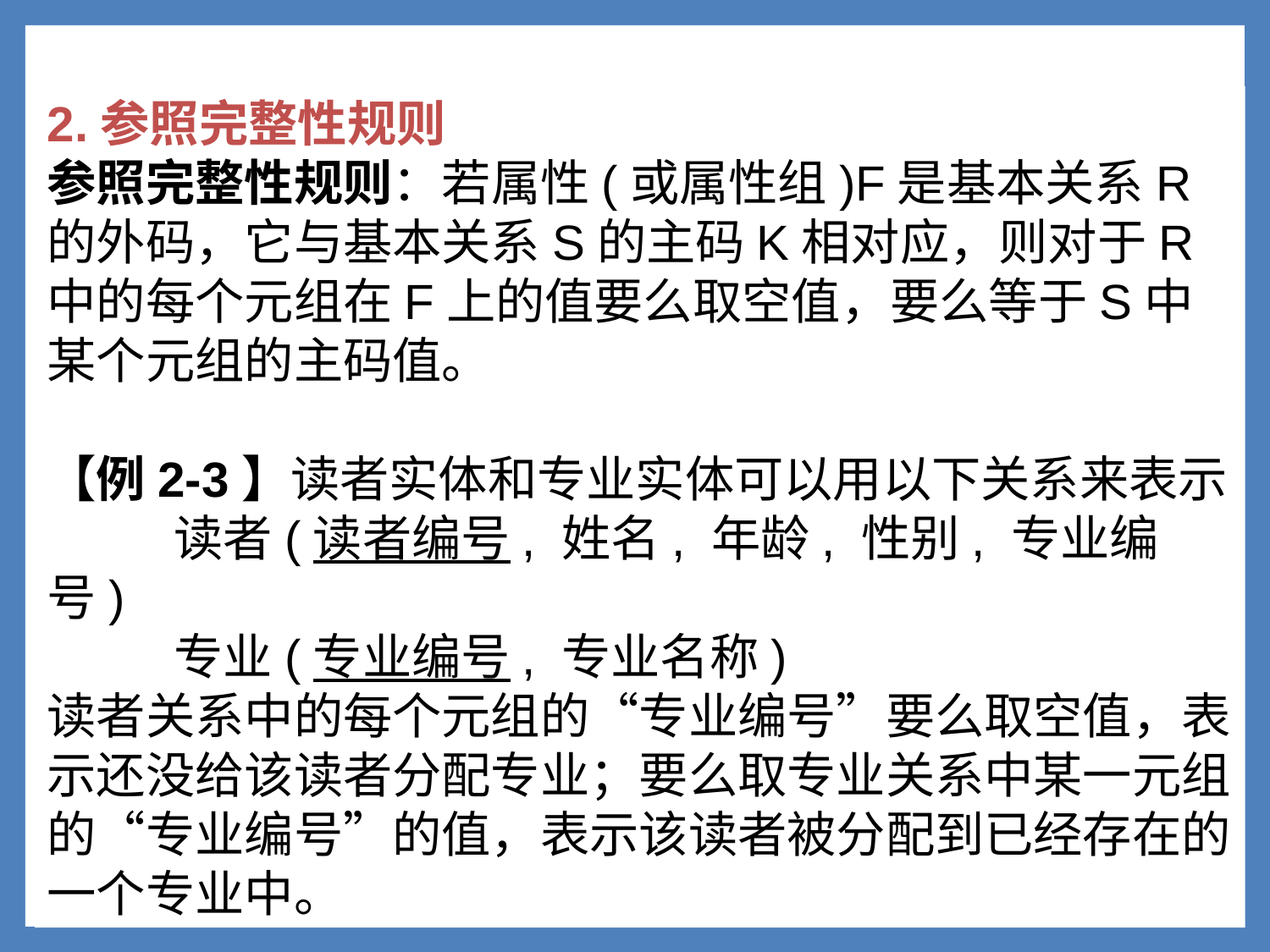

2.参照完整性规则
参照完整性规则：若属性(或属性组)F是基本关系R的外码，它与基本关系S的主码K相对应，则对于R中的每个元组在F上的值要么取空值，要么等于S中某个元组的主码值。

【例2-3】读者实体和专业实体可以用以下关系来表示
	读者(读者编号, 姓名, 年龄, 性别, 专业编号)
	专业(专业编号, 专业名称)
读者关系中的每个元组的“专业编号”要么取空值，表示还没给该读者分配专业；要么取专业关系中某一元组的“专业编号”的值，表示该读者被分配到已经存在的一个专业中。

1